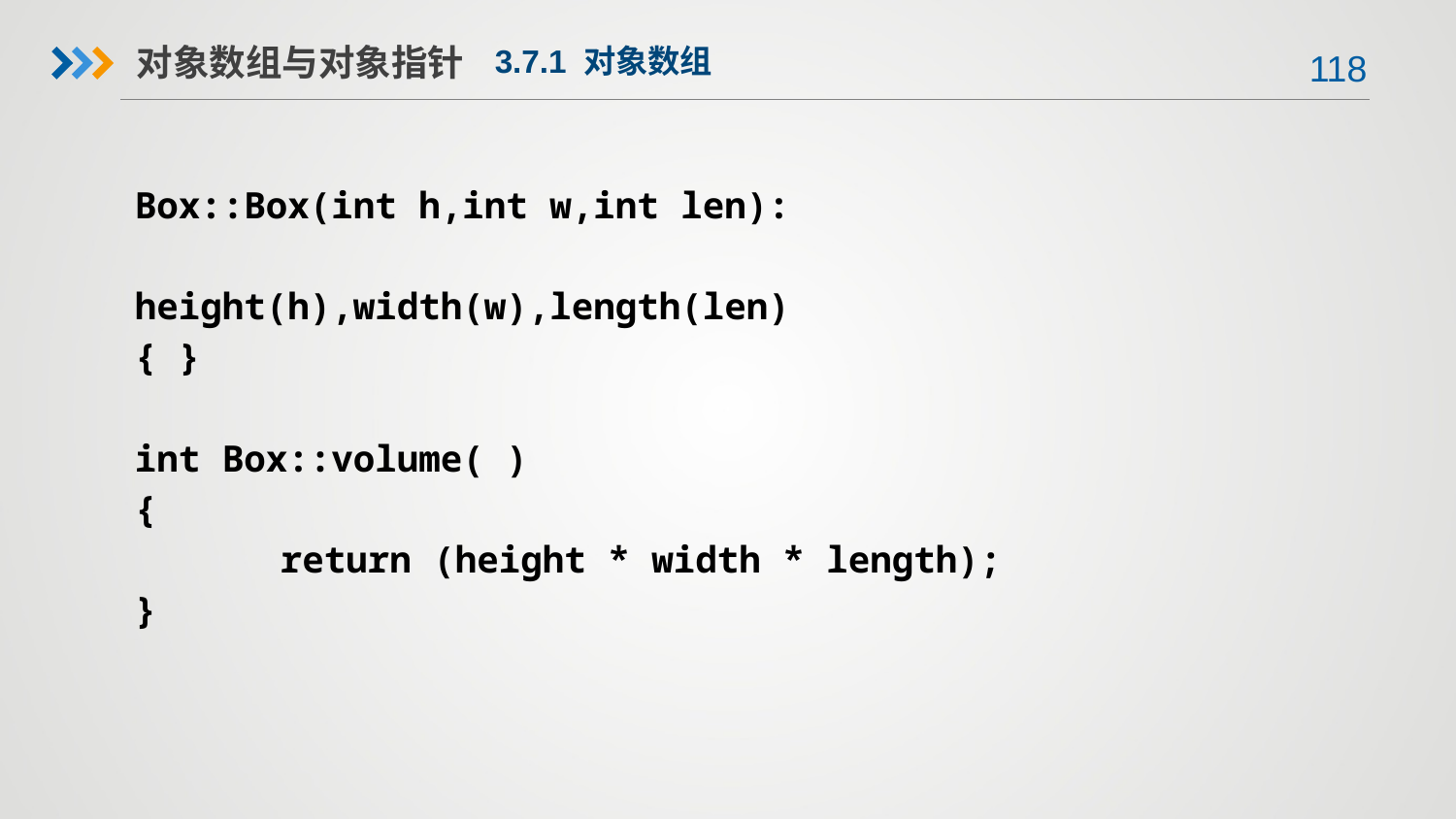

对象数组与对象指针
3.7.1 对象数组
Box::Box(int h,int w,int len):
                                  height(h),width(w),length(len)
{ }

int Box::volume( )
{
	return (height * width * length);
}